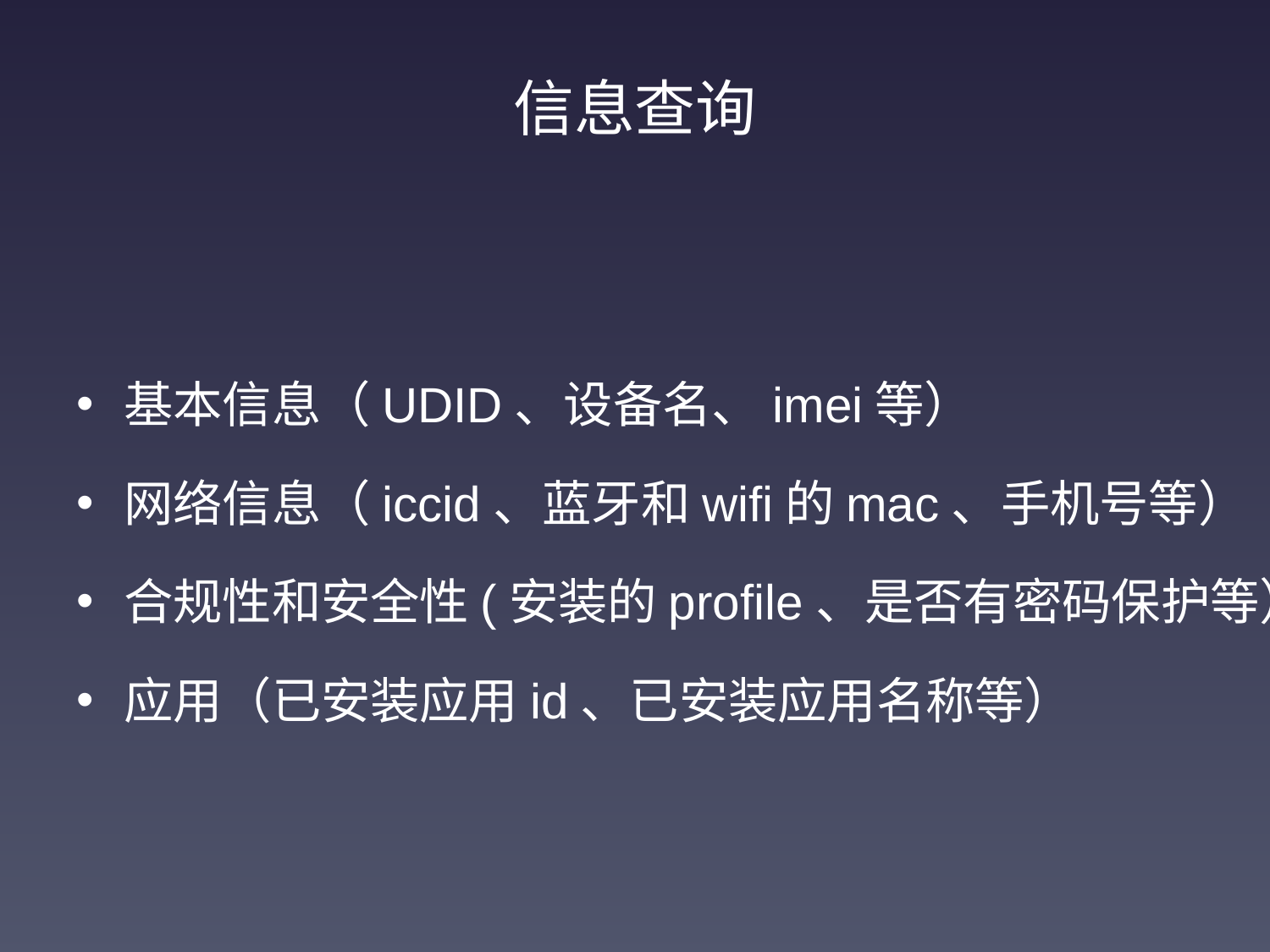

# 信息查询
基本信息（UDID、设备名、imei等）
网络信息（iccid、蓝牙和wifi的mac、手机号等）
合规性和安全性(安装的profile、是否有密码保护等）
应用（已安装应用id、已安装应用名称等）